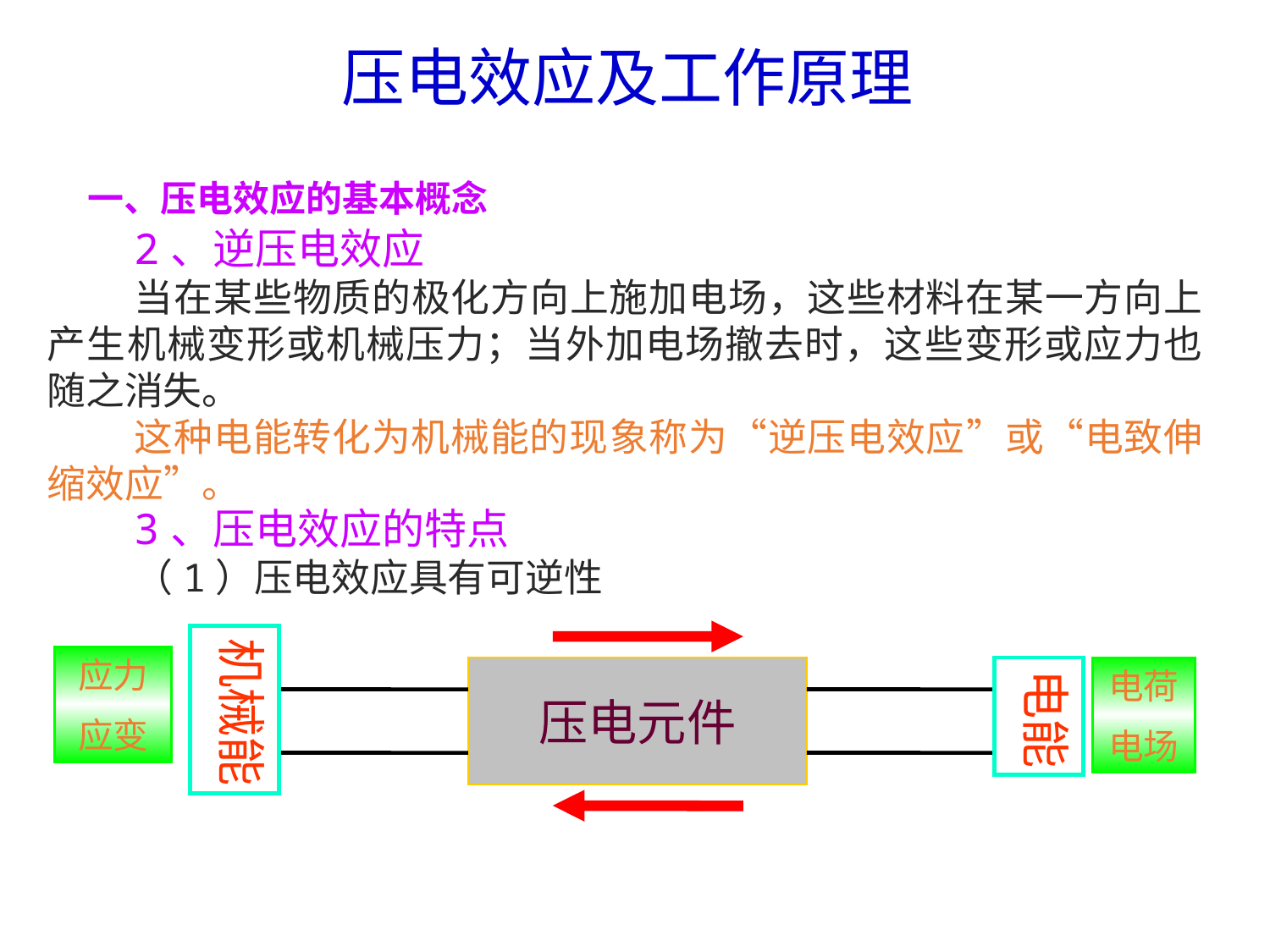

压电效应及工作原理
一、压电效应的基本概念
2、逆压电效应
当在某些物质的极化方向上施加电场，这些材料在某一方向上产生机械变形或机械压力；当外加电场撤去时，这些变形或应力也随之消失。
这种电能转化为机械能的现象称为“逆压电效应”或“电致伸缩效应”。
3、压电效应的特点
（1）压电效应具有可逆性
机械能

压电元件
电能

应力
应变
电荷
电场